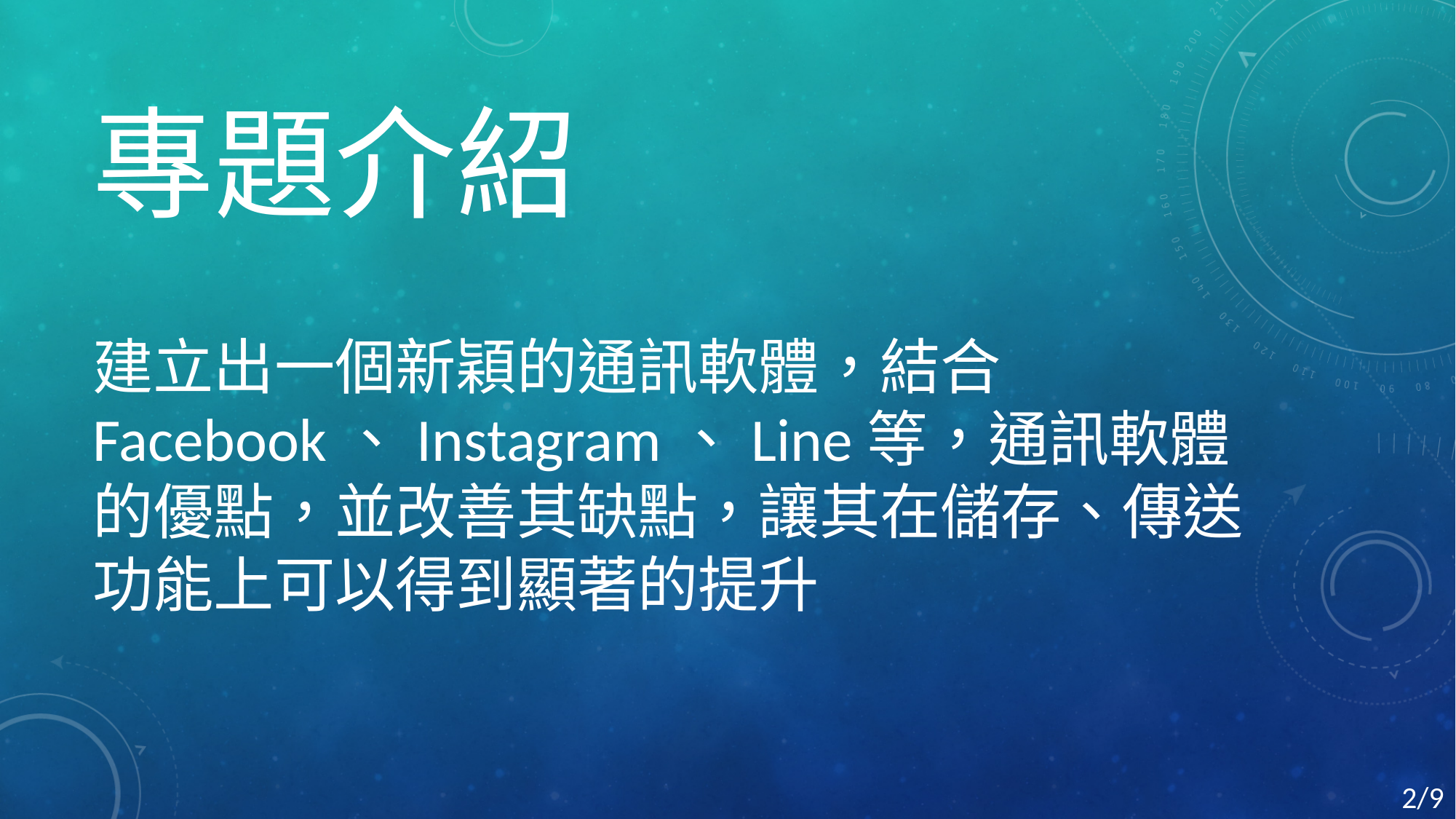

# 專題介紹
建立出一個新穎的通訊軟體，結合Facebook、Instagram、Line等，通訊軟體的優點，並改善其缺點，讓其在儲存、傳送功能上可以得到顯著的提升
2/9